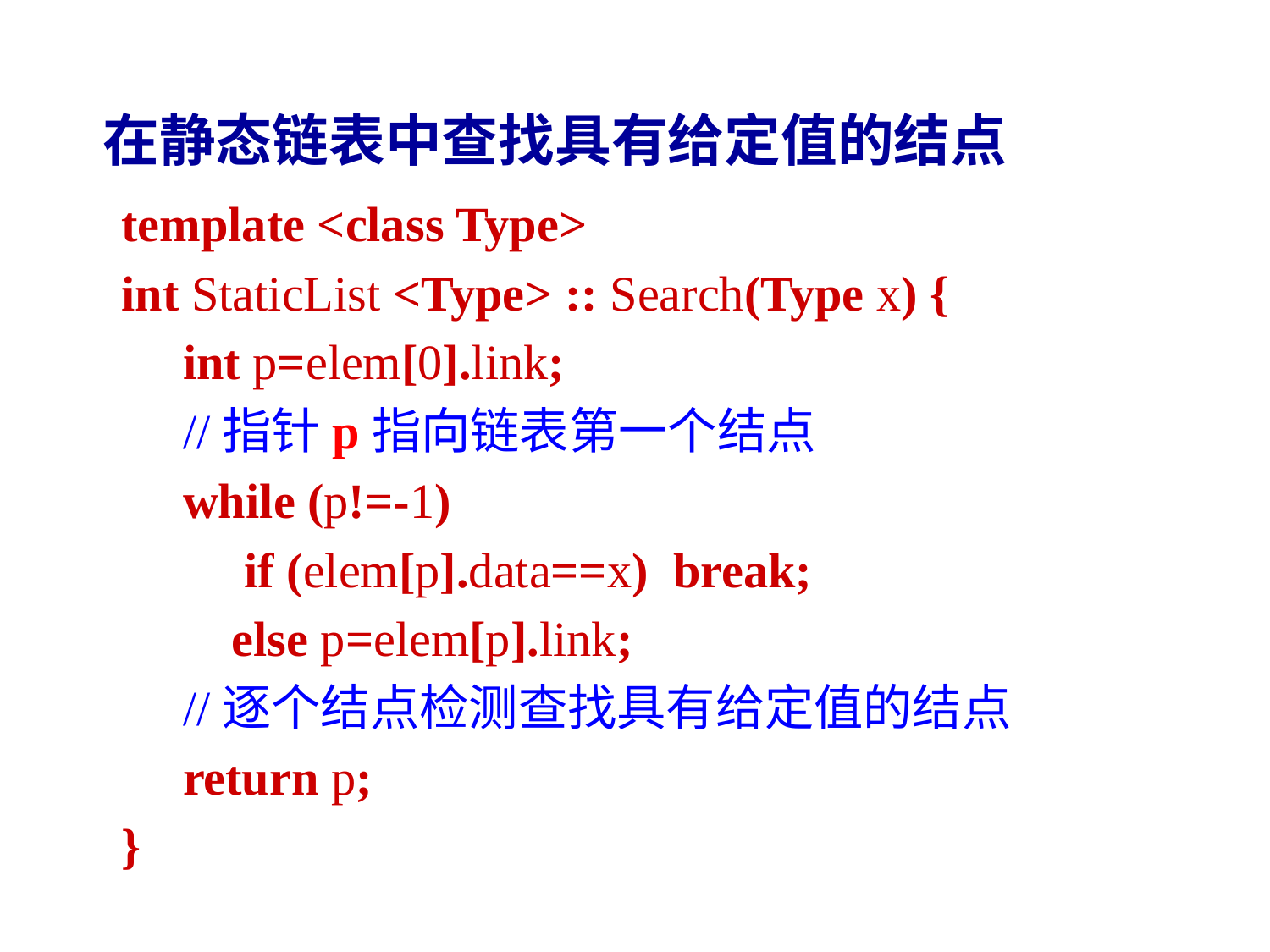

在静态链表中查找具有给定值的结点
template <class Type>
int StaticList <Type> :: Search(Type x) {
     int p=elem[0].link;
     //指针p指向链表第一个结点
     while (p!=-1)
          if (elem[p].data==x)  break;
         else p=elem[p].link;
     //逐个结点检测查找具有给定值的结点
     return p;
}
201